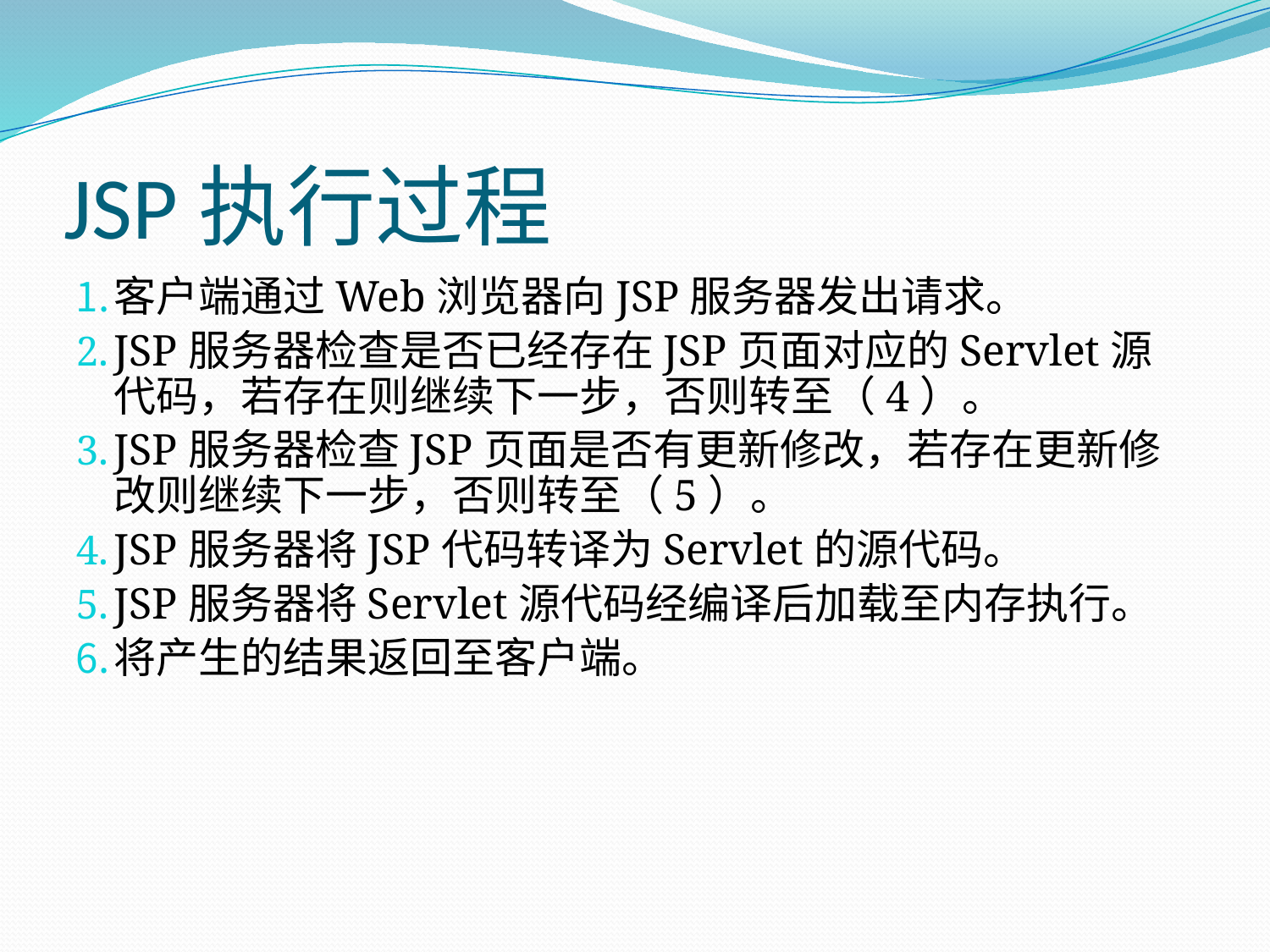

# JSP执行过程
客户端通过Web浏览器向JSP服务器发出请求。
JSP服务器检查是否已经存在JSP页面对应的Servlet源代码，若存在则继续下一步，否则转至（4）。
JSP服务器检查JSP页面是否有更新修改，若存在更新修改则继续下一步，否则转至（5）。
JSP服务器将JSP代码转译为Servlet的源代码。
JSP服务器将Servlet源代码经编译后加载至内存执行。
将产生的结果返回至客户端。